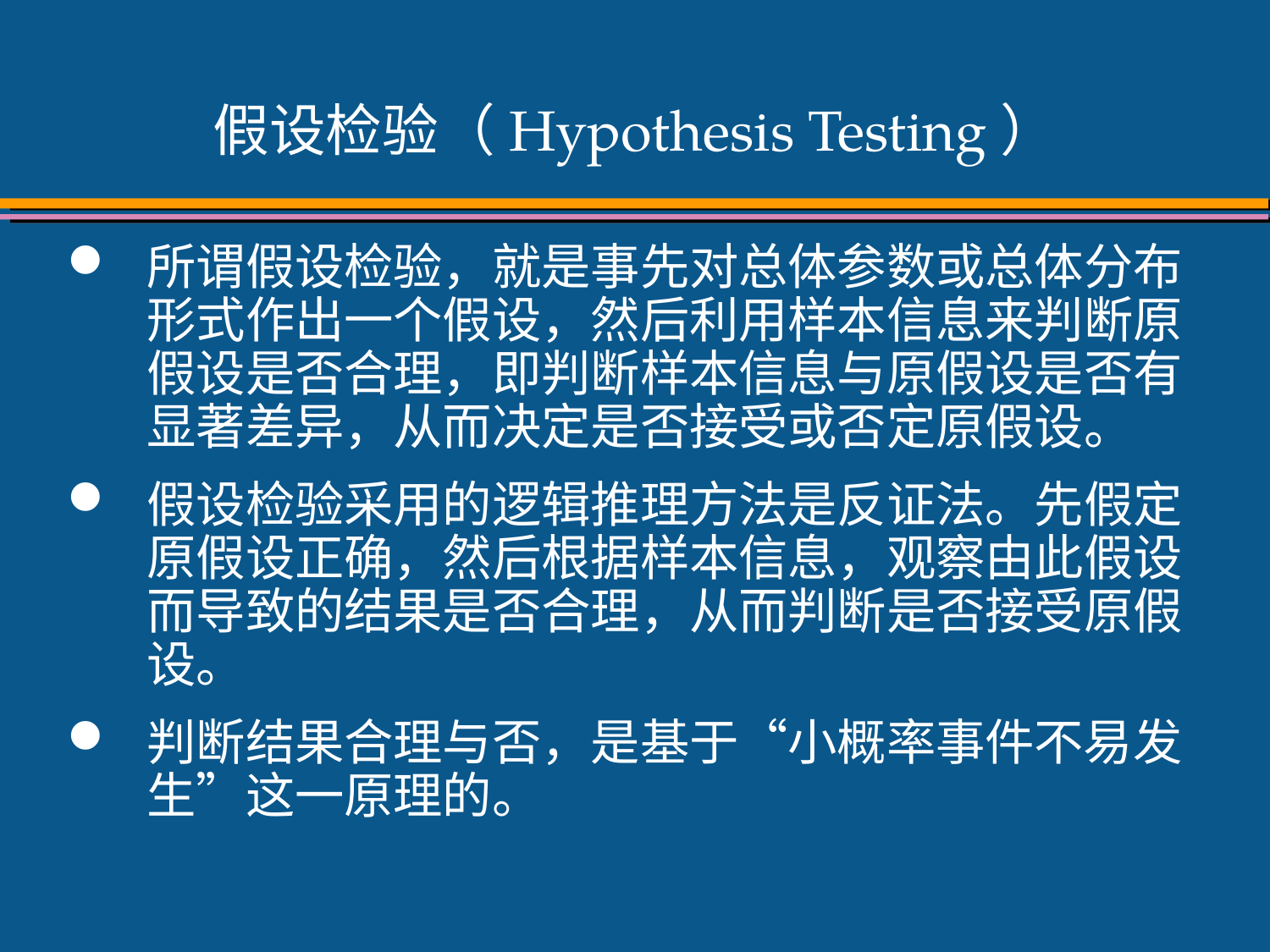

# 假设检验（Hypothesis Testing）
所谓假设检验，就是事先对总体参数或总体分布形式作出一个假设，然后利用样本信息来判断原假设是否合理，即判断样本信息与原假设是否有显著差异，从而决定是否接受或否定原假设。
假设检验采用的逻辑推理方法是反证法。先假定原假设正确，然后根据样本信息，观察由此假设而导致的结果是否合理，从而判断是否接受原假设。
判断结果合理与否，是基于“小概率事件不易发生”这一原理的。